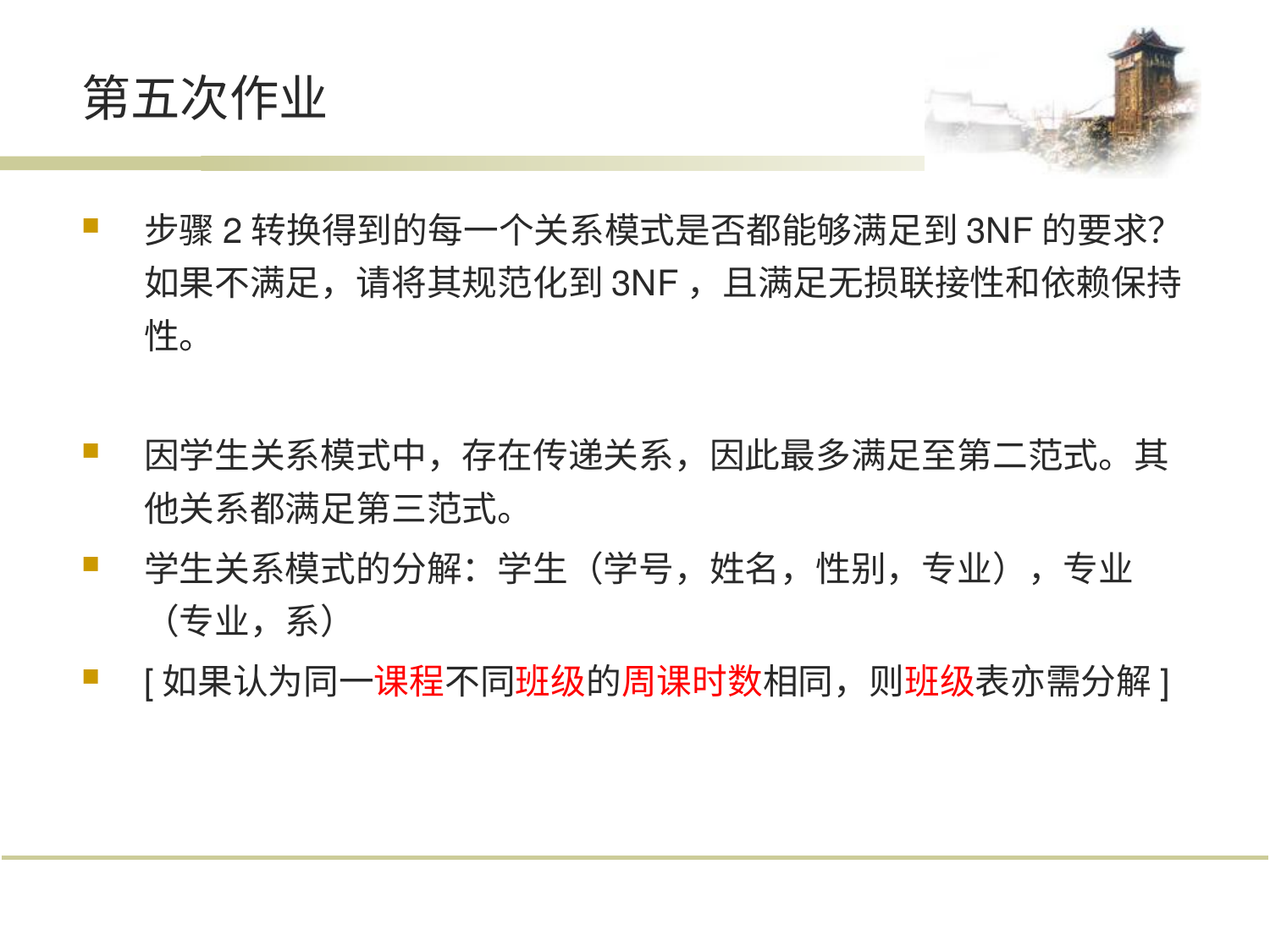

# 第五次作业
步骤2转换得到的每一个关系模式是否都能够满足到3NF的要求？如果不满足，请将其规范化到3NF，且满足无损联接性和依赖保持性。

因学生关系模式中，存在传递关系，因此最多满足至第二范式。其他关系都满足第三范式。
学生关系模式的分解：学生（学号，姓名，性别，专业），专业（专业，系）
[如果认为同一课程不同班级的周课时数相同，则班级表亦需分解]